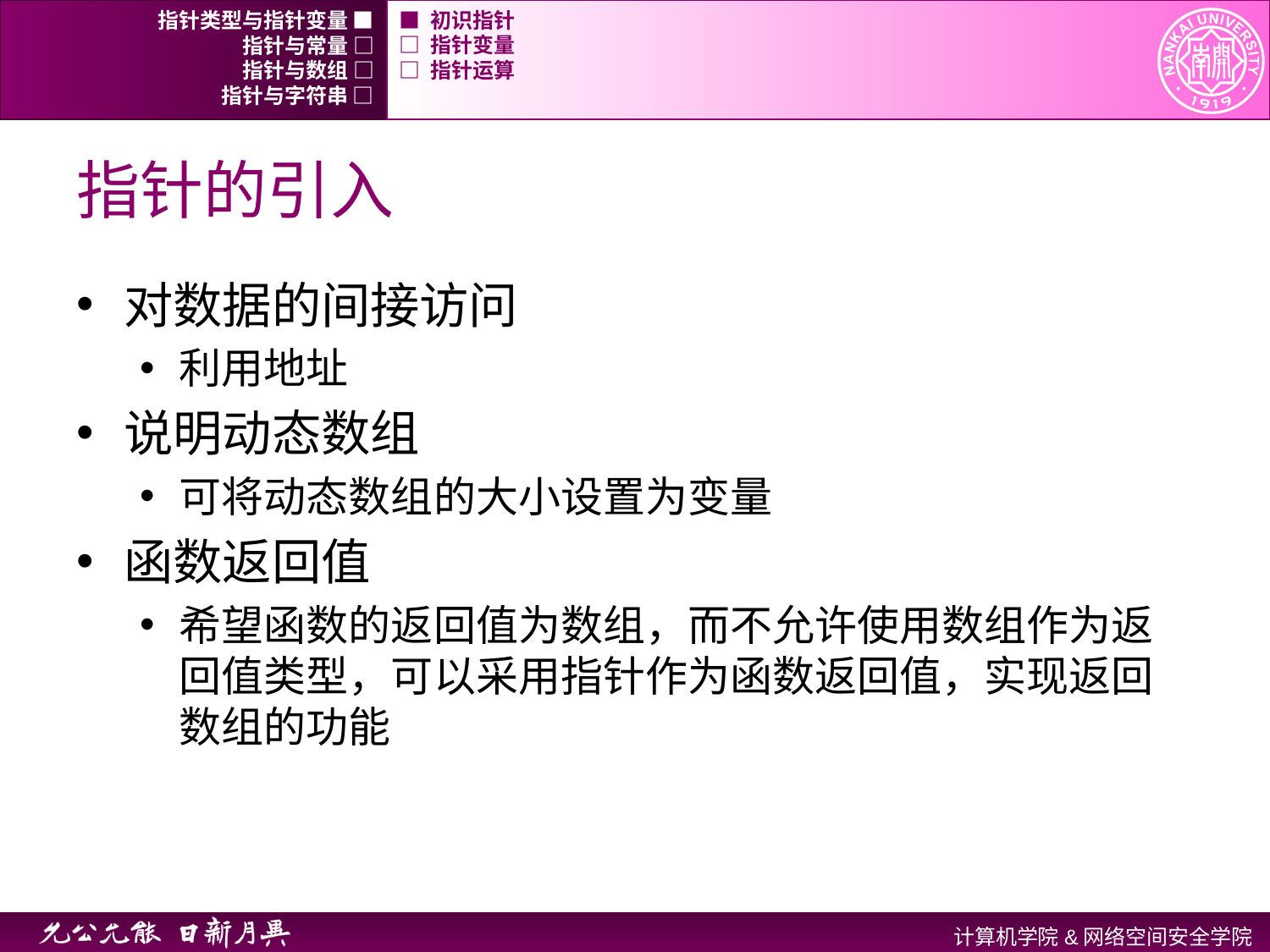

指针类型与指针变量 ■
■ 初识指针
指针与常量 □
□ 指针变量
指针与数组 □
□ 指针运算
指针与字符串 □

# 指针的引入
对数据的间接访问
利用地址
说明动态数组
可将动态数组的大小设置为变量
函数返回值
希望函数的返回值为数组，而不允许使用数组作为返回值类型，可以采用指针作为函数返回值，实现返回数组的功能